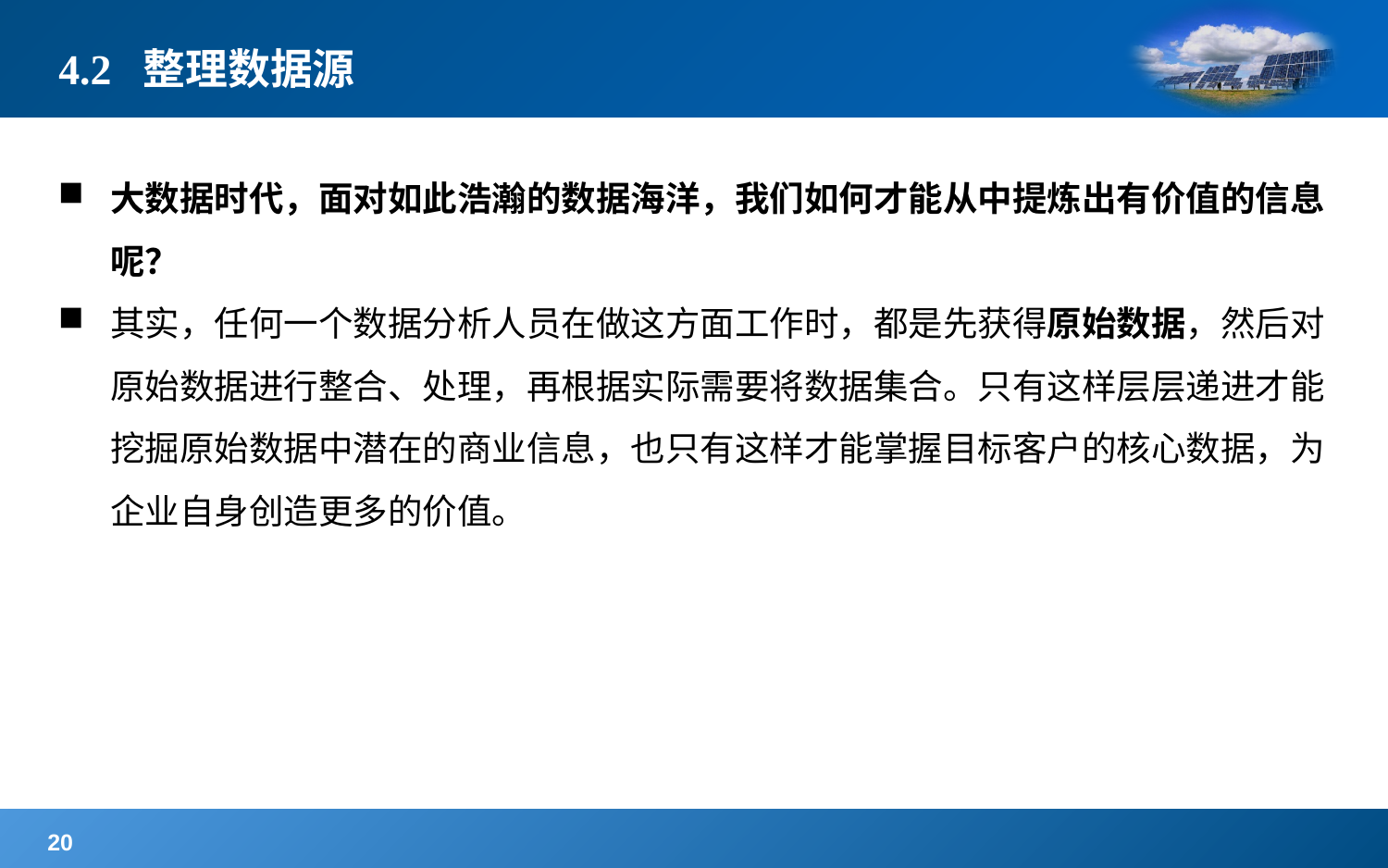

# 4.2  整理数据源
大数据时代，面对如此浩瀚的数据海洋，我们如何才能从中提炼出有价值的信息呢？
其实，任何一个数据分析人员在做这方面工作时，都是先获得原始数据，然后对原始数据进行整合、处理，再根据实际需要将数据集合。只有这样层层递进才能挖掘原始数据中潜在的商业信息，也只有这样才能掌握目标客户的核心数据，为企业自身创造更多的价值。